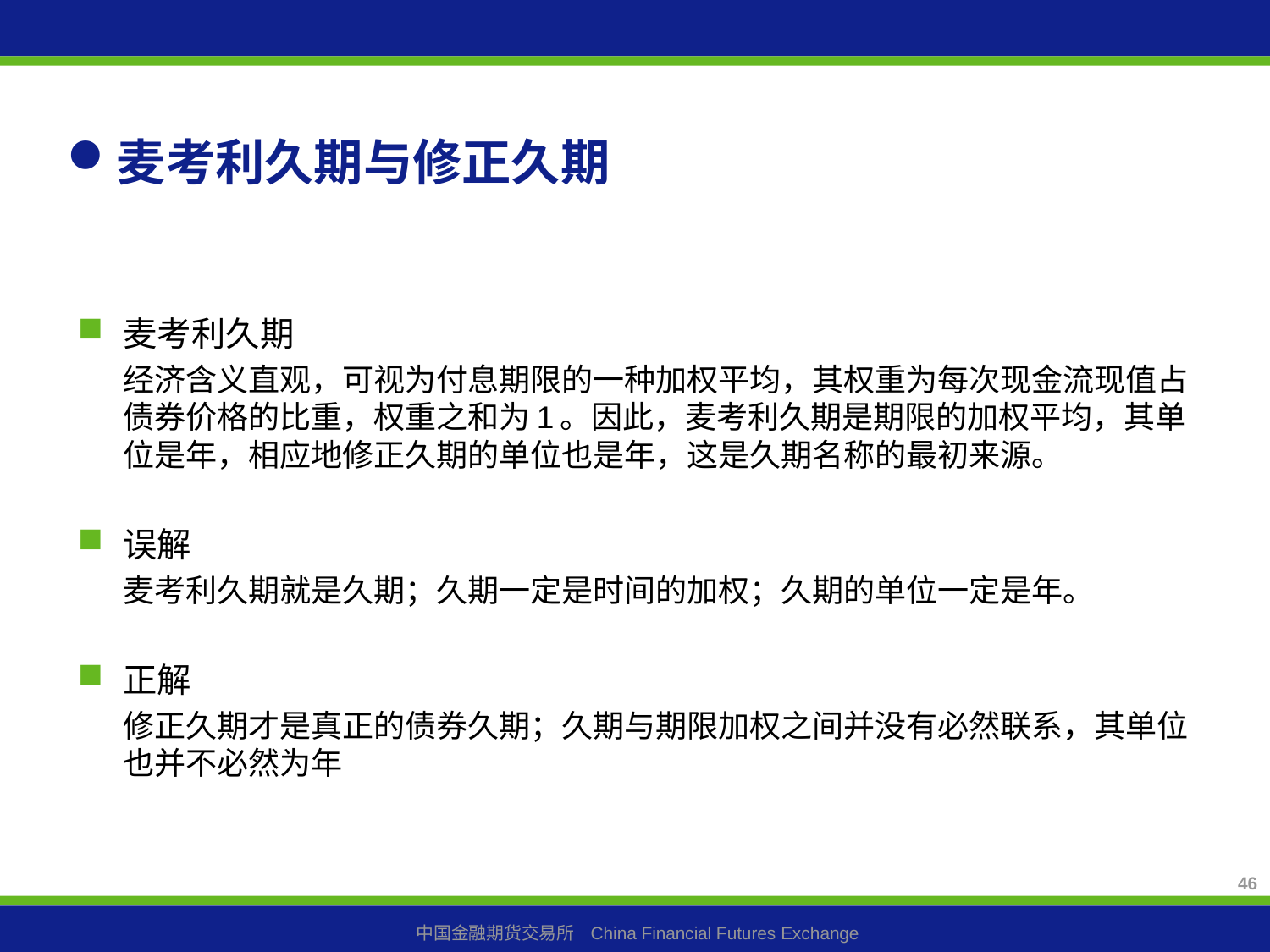

# 麦考利久期与修正久期
麦考利久期
经济含义直观，可视为付息期限的一种加权平均，其权重为每次现金流现值占债券价格的比重，权重之和为1。因此，麦考利久期是期限的加权平均，其单位是年，相应地修正久期的单位也是年，这是久期名称的最初来源。

误解
麦考利久期就是久期；久期一定是时间的加权；久期的单位一定是年。

正解
修正久期才是真正的债券久期；久期与期限加权之间并没有必然联系，其单位也并不必然为年

46